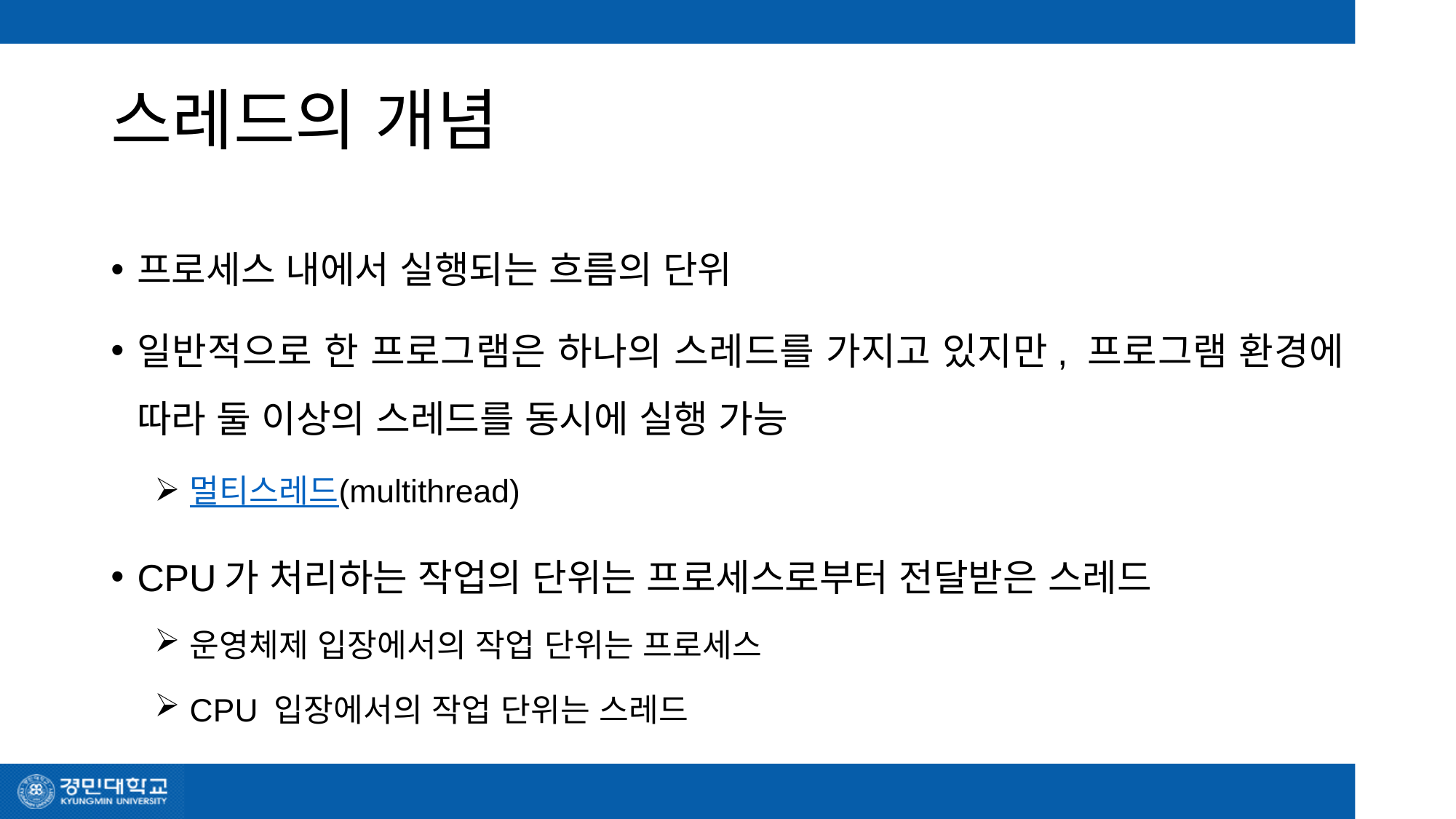

# 스레드의 개념
프로세스 내에서 실행되는 흐름의 단위
일반적으로 한 프로그램은 하나의 스레드를 가지고 있지만, 프로그램 환경에 따라 둘 이상의 스레드를 동시에 실행 가능
멀티스레드(multithread)
CPU가 처리하는 작업의 단위는 프로세스로부터 전달받은 스레드
운영체제 입장에서의 작업 단위는 프로세스
CPU 입장에서의 작업 단위는 스레드